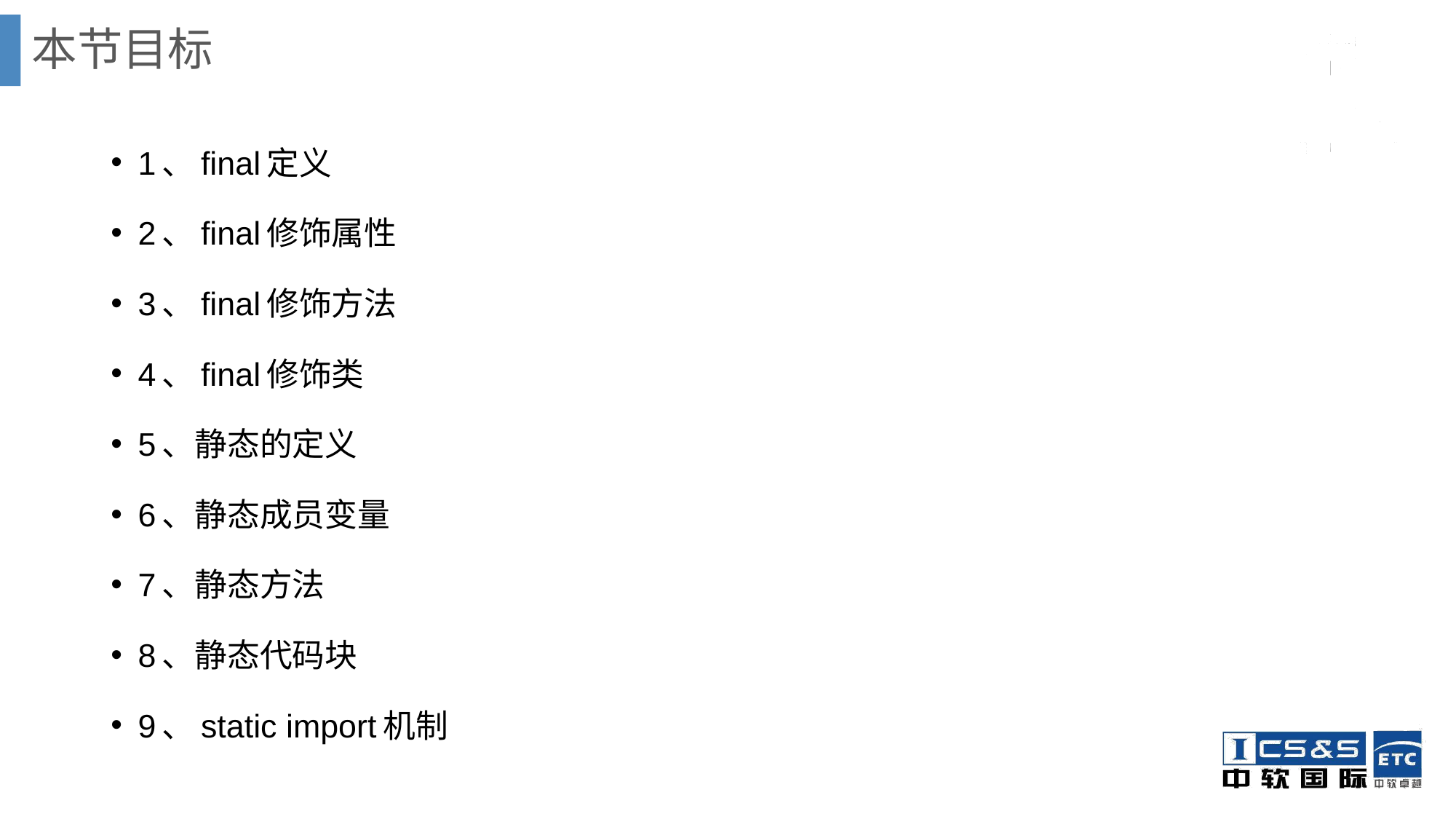

# 本节目标
1、final定义
2、final修饰属性
3、final修饰方法
4、final修饰类
5、静态的定义
6、静态成员变量
7、静态方法
8、静态代码块
9、static import机制